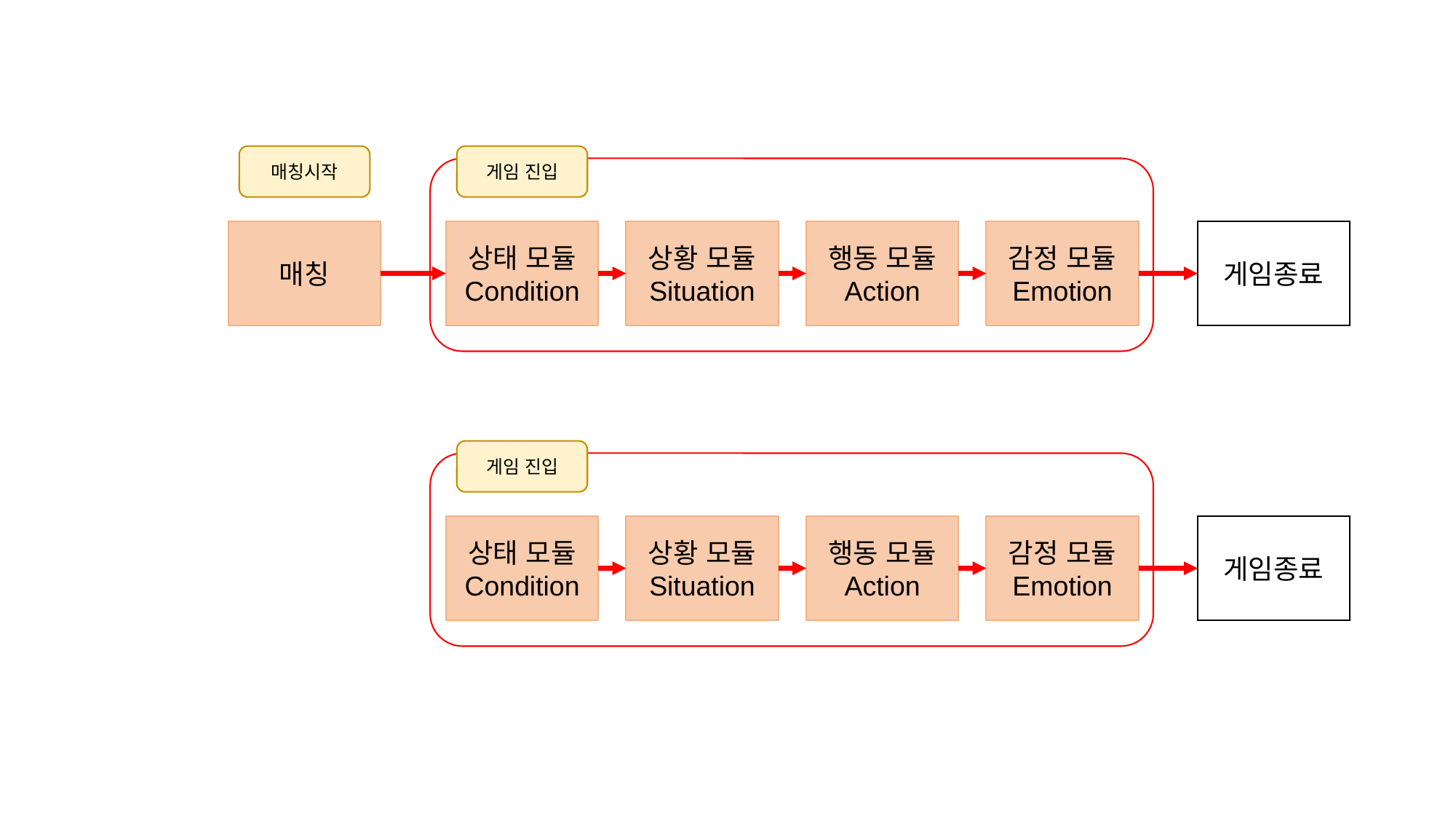

매칭시작
게임 진입

매칭
상태 모듈
Condition
상황 모듈
Situation
행동 모듈
Action
감정 모듈
Emotion
게임종료
게임 진입

상태 모듈
Condition
상황 모듈
Situation
행동 모듈
Action
감정 모듈
Emotion
게임종료